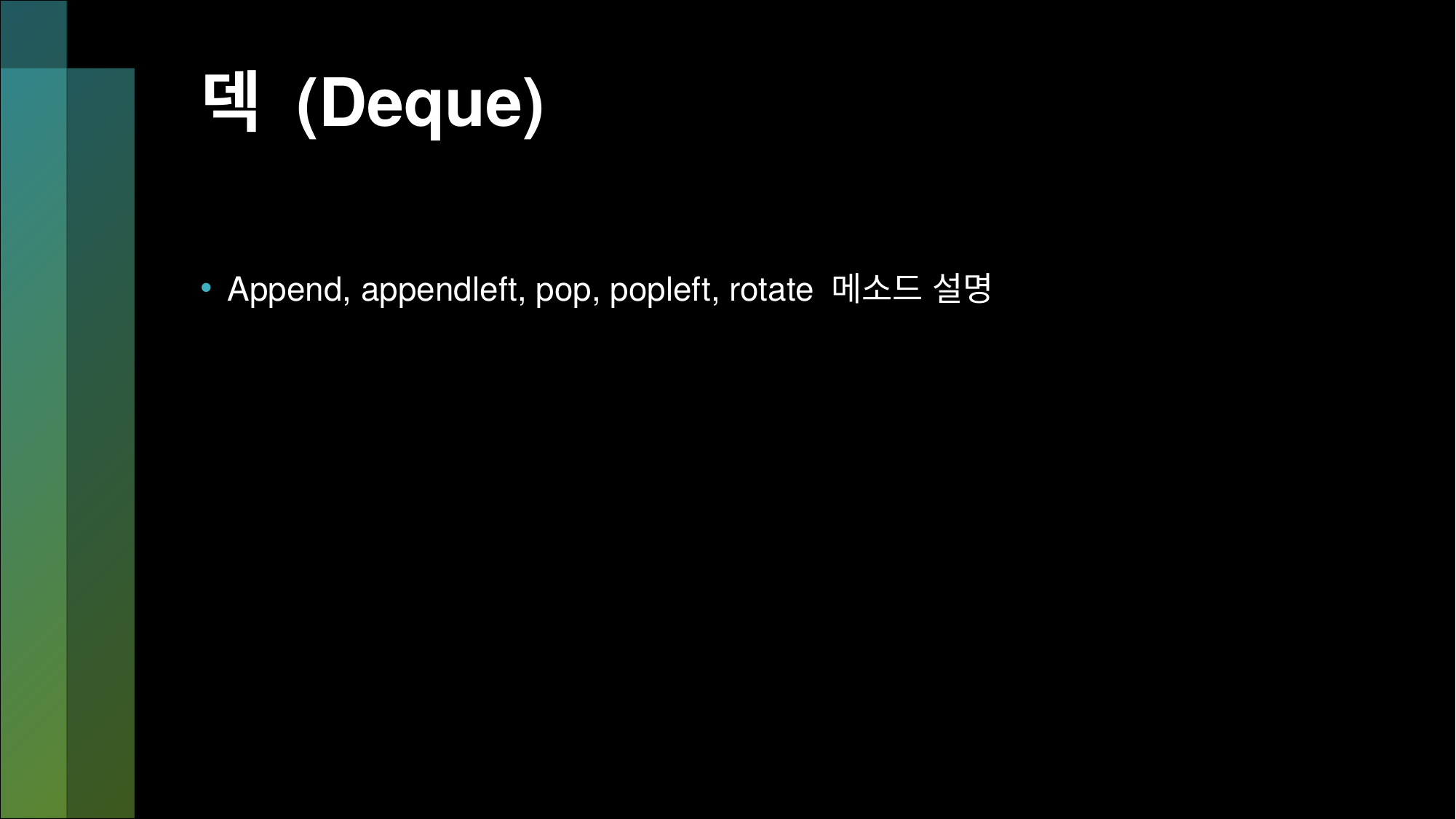

# 덱 (Deque)
Append, appendleft, pop, popleft, rotate 메소드 설명